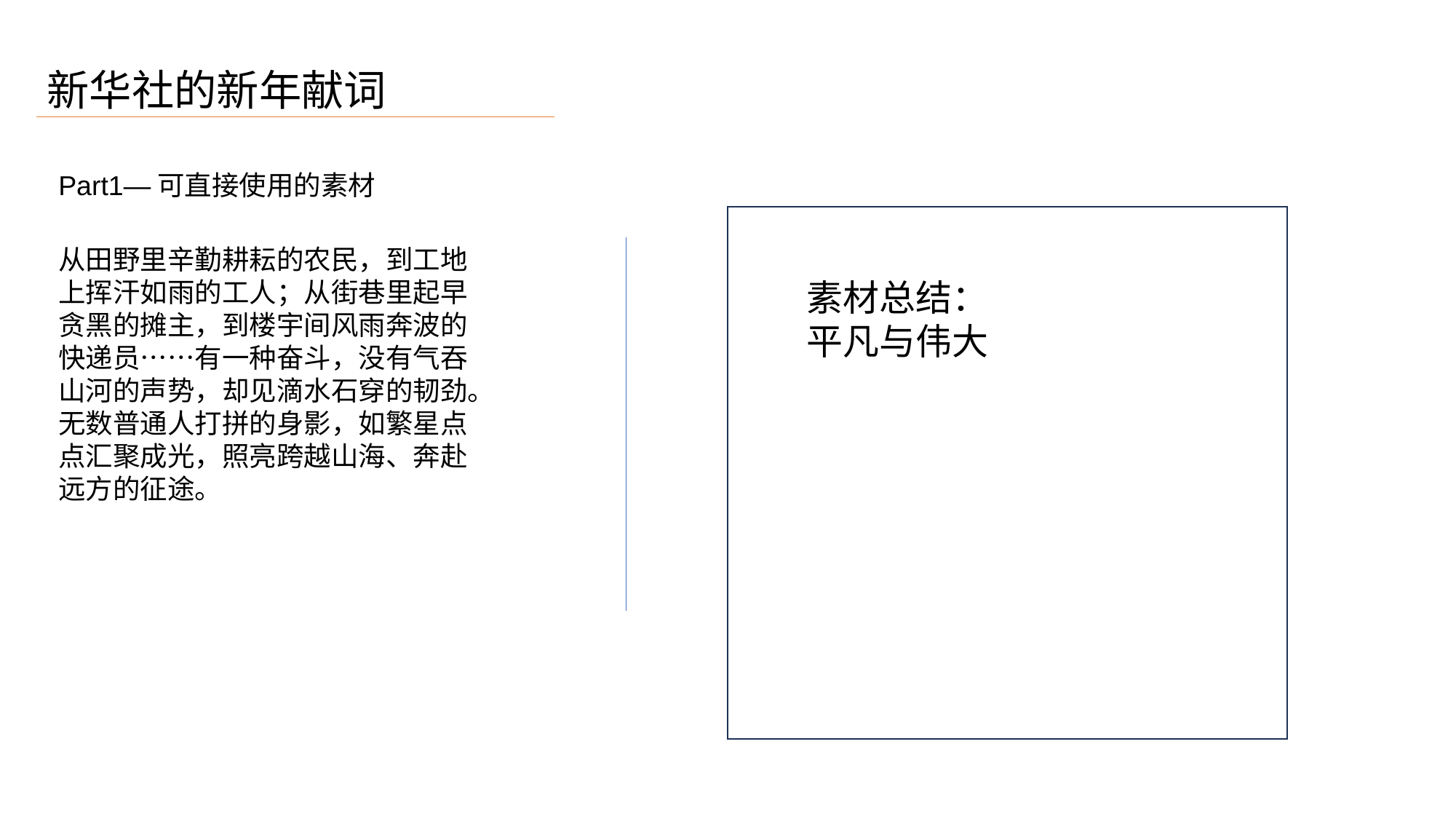

新华社的新年献词
Part1—可直接使用的素材

从田野里辛勤耕耘的农民，到工地上挥汗如雨的工人；从街巷里起早贪黑的摊主，到楼宇间风雨奔波的快递员……有一种奋斗，没有气吞山河的声势，却见滴水石穿的韧劲。无数普通人打拼的身影，如繁星点点汇聚成光，照亮跨越山海、奔赴远方的征途。
素材总结：
平凡与伟大